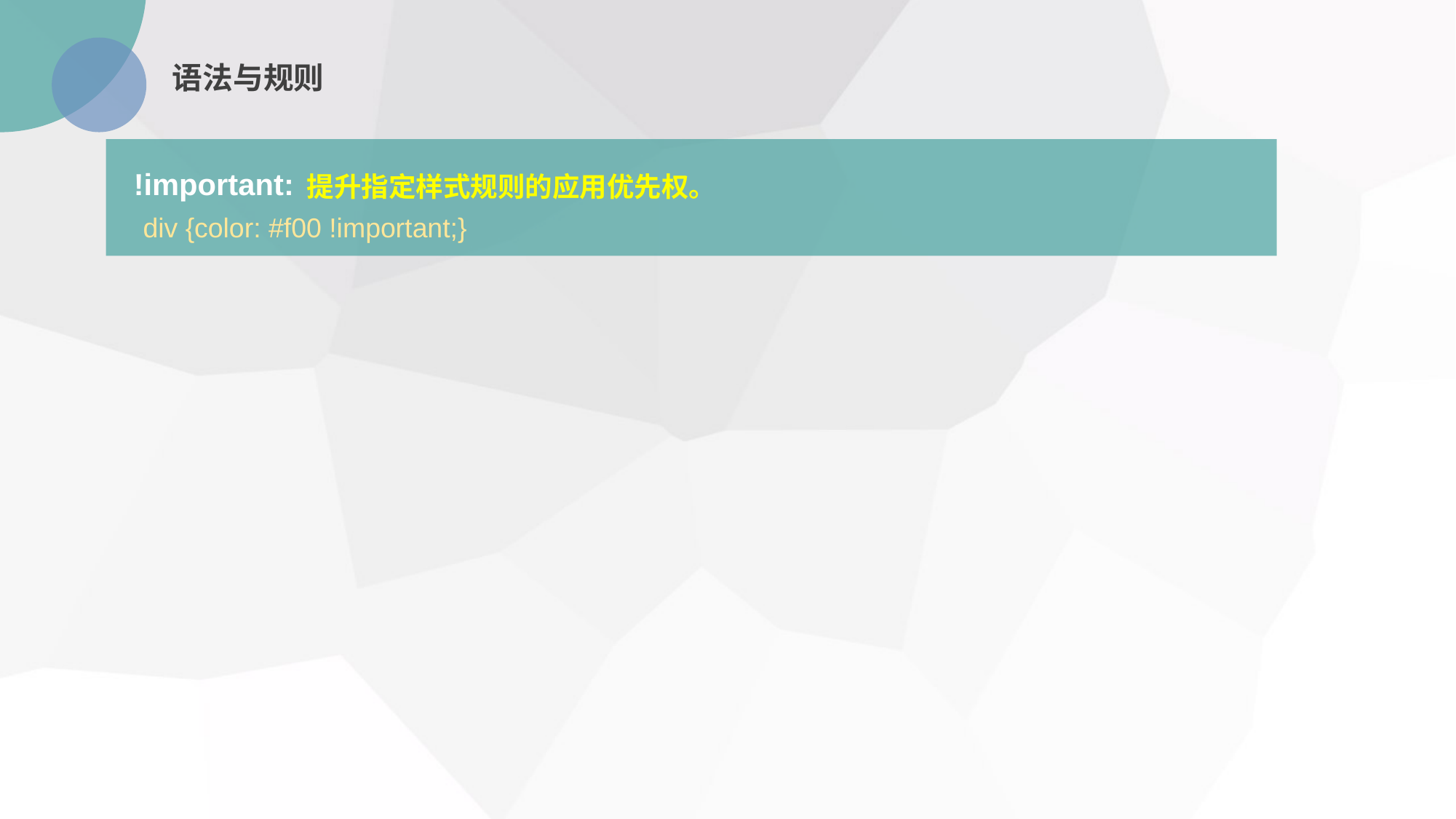

语法与规则

!important:
 div {color: #f00 !important;}
提升指定样式规则的应用优先权。